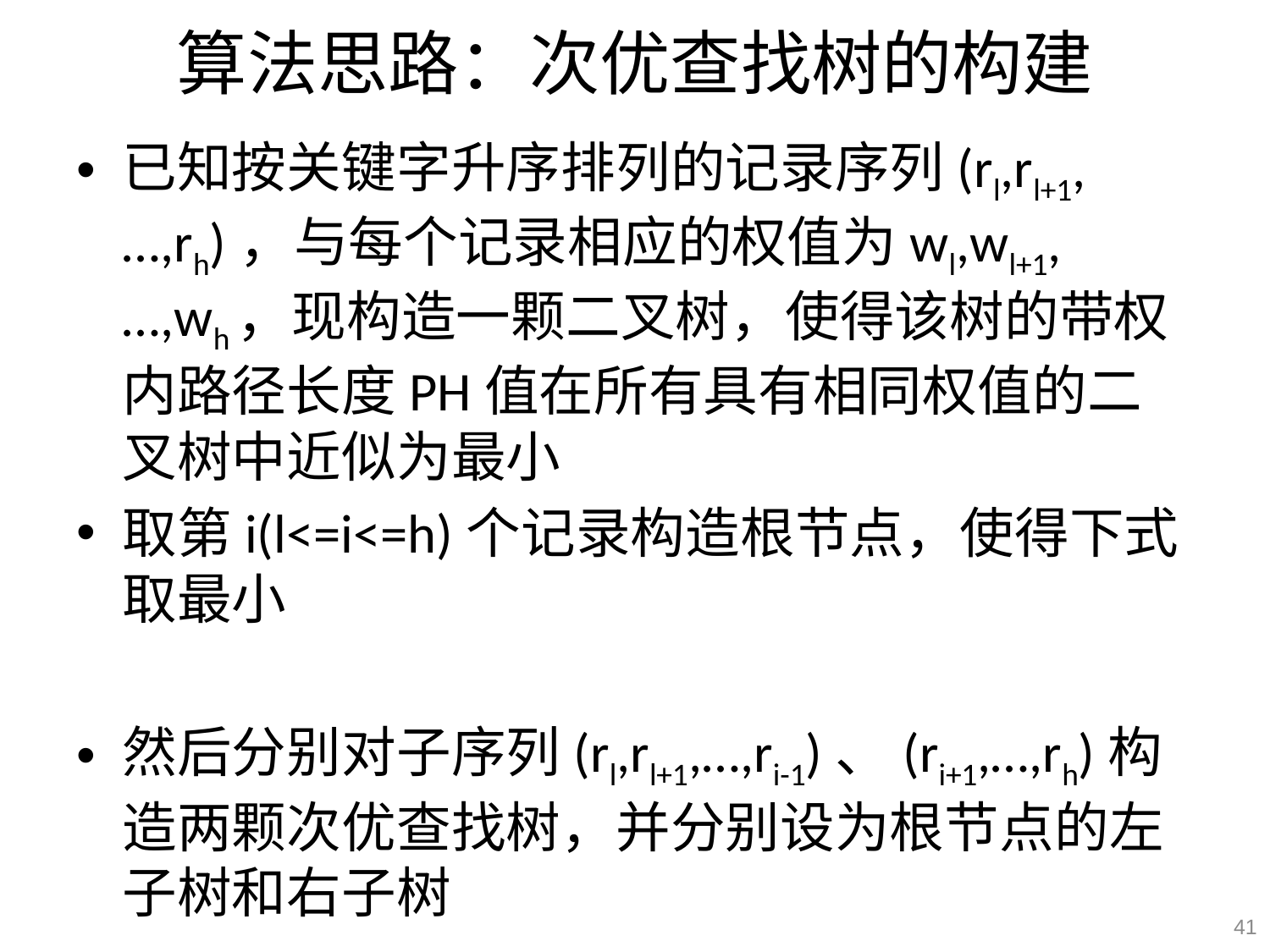

# 算法思路：次优查找树的构建
已知按关键字升序排列的记录序列(rl,rl+1,…,rh)，与每个记录相应的权值为wl,wl+1,…,wh，现构造一颗二叉树，使得该树的带权内路径长度PH值在所有具有相同权值的二叉树中近似为最小
取第i(l<=i<=h)个记录构造根节点，使得下式取最小

然后分别对子序列(rl,rl+1,…,ri-1)、(ri+1,…,rh)构造两颗次优查找树，并分别设为根节点的左子树和右子树
41